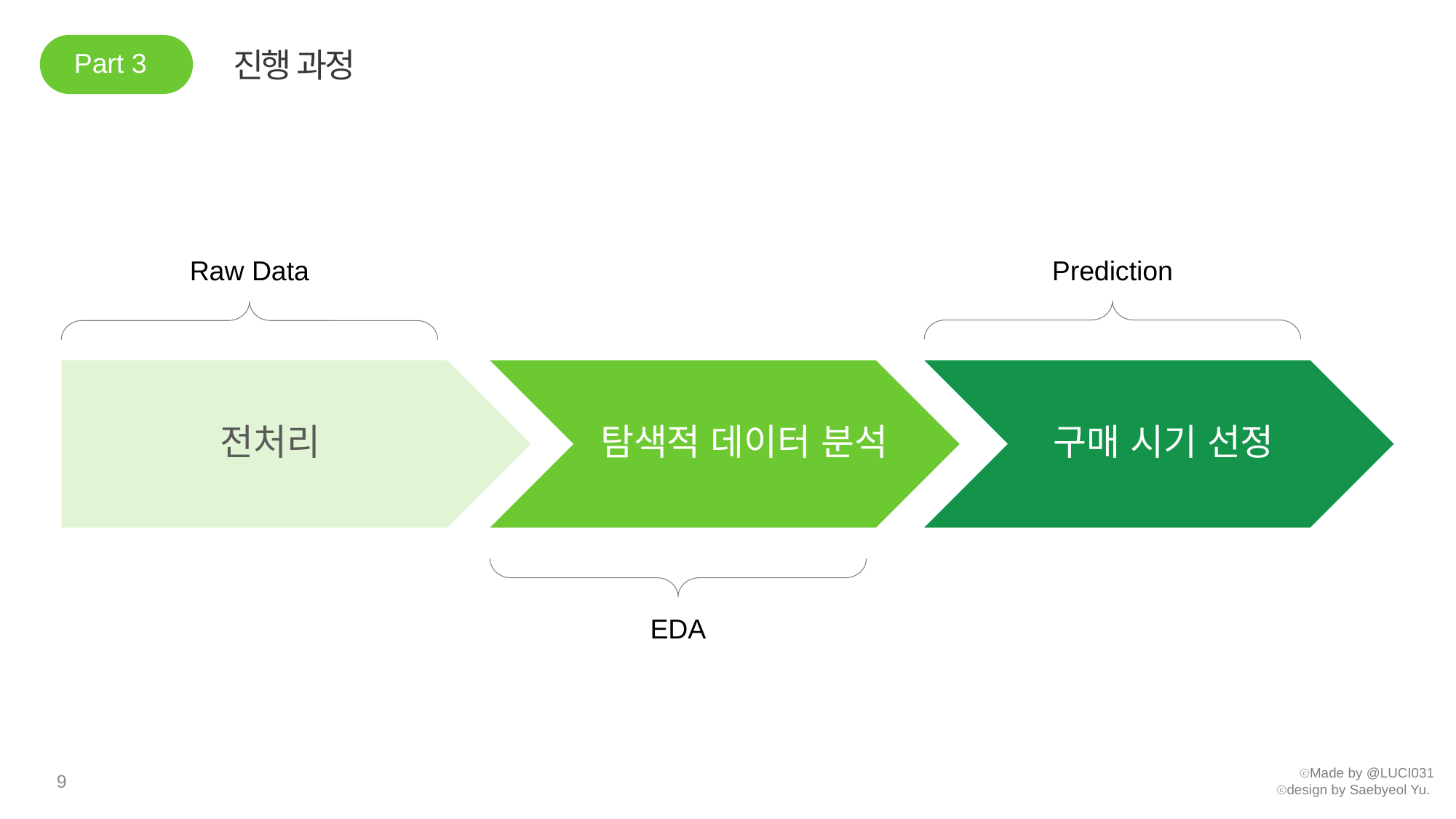

Part 3
진행 과정

Raw Data
Prediction

탐색적 데이터 분석
구매 시기 선정
전처리
EDA
9